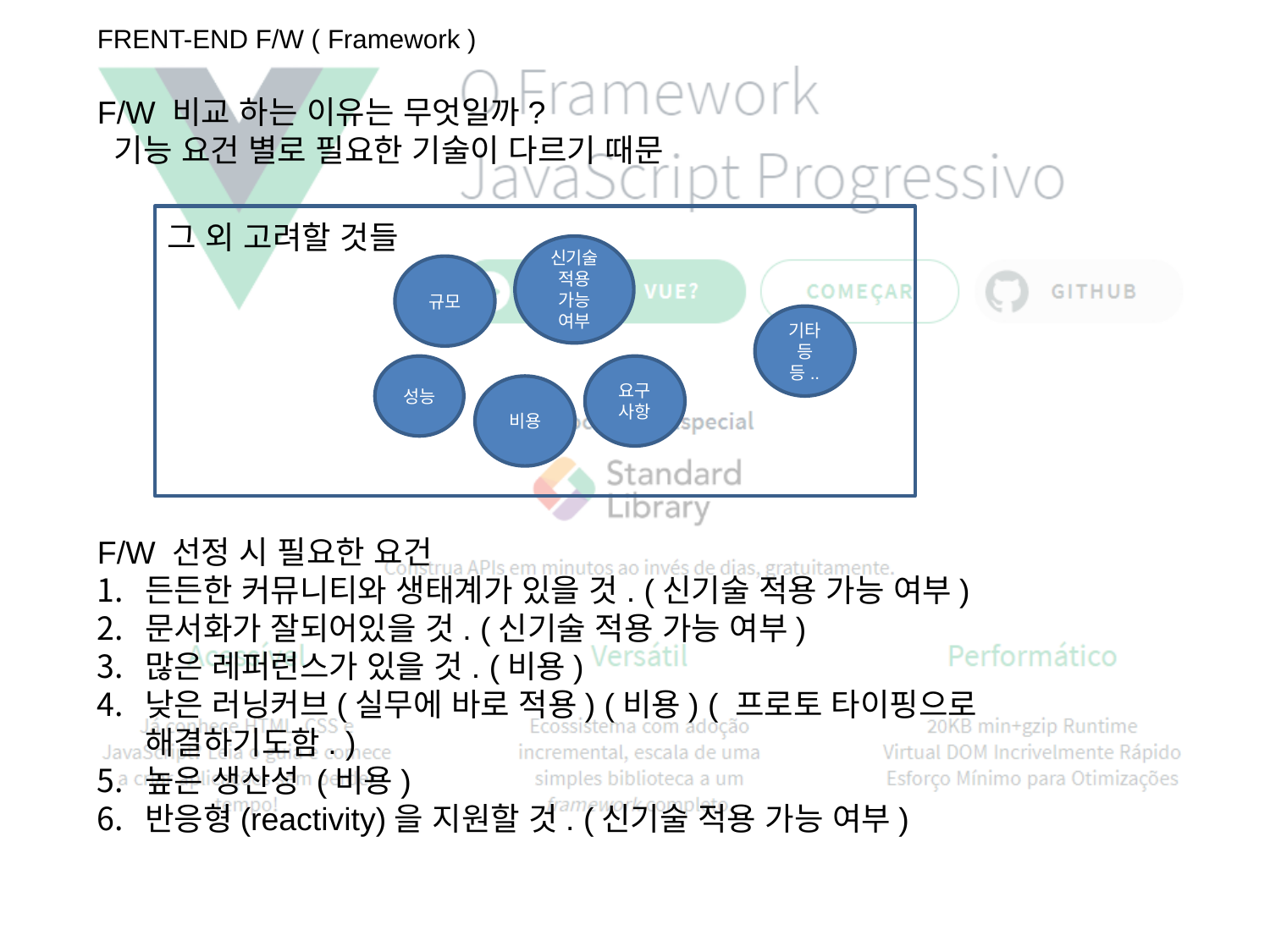

FRENT-END F/W ( Framework )
F/W 비교 하는 이유는 무엇일까?
 기능 요건 별로 필요한 기술이 다르기 때문
그 외 고려할 것들

신기술 적용 가능 여부
규모
기타 등등..
성능
요구사항
비용
F/W 선정 시 필요한 요건
든든한 커뮤니티와 생태계가 있을 것. (신기술 적용 가능 여부)
문서화가 잘되어있을 것. (신기술 적용 가능 여부)
많은 레퍼런스가 있을 것. (비용)
낮은 러닝커브(실무에 바로 적용) (비용) ( 프로토 타이핑으로 해결하기도함. )
높은 생산성 (비용)
반응형(reactivity)을 지원할 것. (신기술 적용 가능 여부)